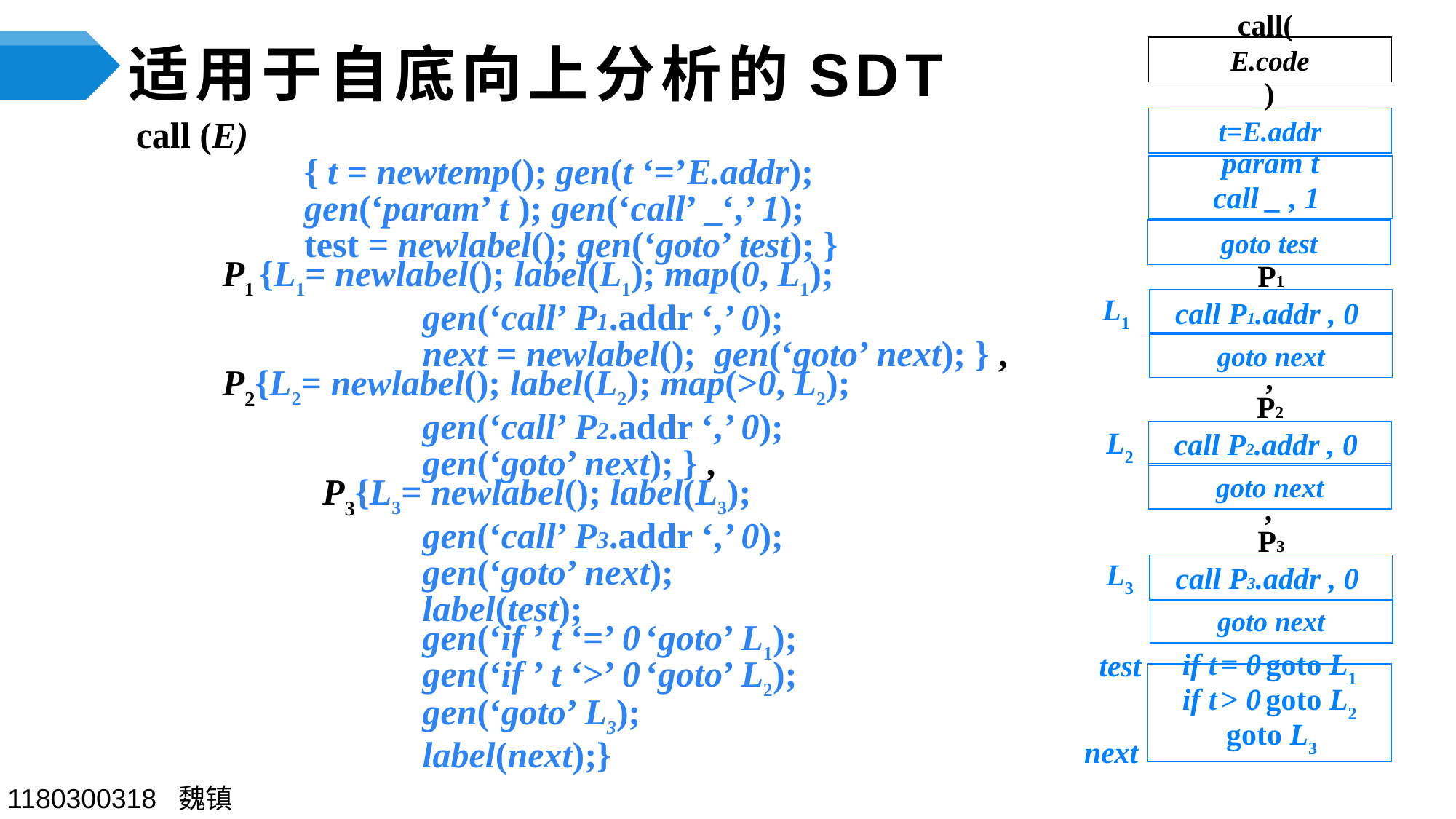

call(
E.code
)
param t
call _ , 1
goto test
P1
L1
call P1.addr , 0
goto next
,
P2
L2
call P2.addr , 0
goto next
,
P3
L3
call P3.addr , 0
goto next

test
if t = 0 goto L1
if t > 0 goto L2
 goto L3
next
# 适用于自底向上分析的SDT

t=E.addr
call (E)
		  { t = newtemp(); gen(t ‘=’E.addr);
		  gen(‘param’ t ); gen(‘call’ _‘,’ 1);
		  test = newlabel(); gen(‘goto’ test); }
  	     P1 {L1= newlabel(); label(L1); map(0, L1);
			   gen(‘call’ P1.addr ‘,’ 0);
			   next = newlabel();  gen(‘goto’ next); } ,
  	     P2{L2= newlabel(); label(L2); map(>0, L2);
			   gen(‘call’ P2.addr ‘,’ 0);
			   gen(‘goto’ next); } ,
		    P3{L3= newlabel(); label(L3);
			   gen(‘call’ P3.addr ‘,’ 0);
			   gen(‘goto’ next);
 			   label(test);
	 	 	   gen(‘if ’ t ‘=’ 0 ‘goto’ L1);
	 	  	   gen(‘if ’ t ‘>’ 0 ‘goto’ L2);
			   gen(‘goto’ L3);
			   label(next);}
1180300318  魏镇